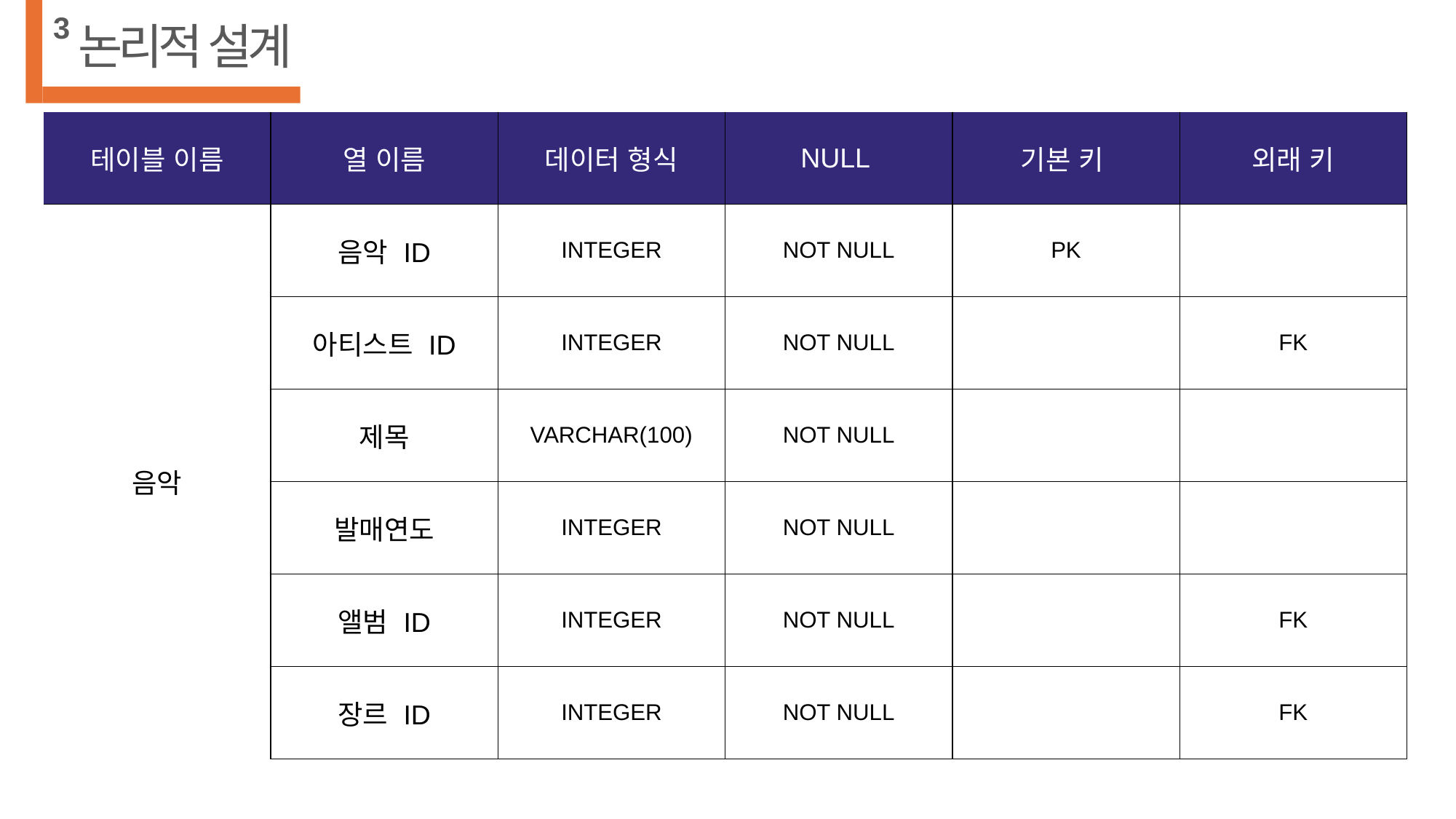

3
논리적 설계
| 테이블 이름 | 열 이름 | 데이터 형식 | NULL | 기본 키 | 외래 키 |
| --- | --- | --- | --- | --- | --- |
| 음악 | 음악 ID | INTEGER | NOT NULL | PK |  |
|  | 아티스트 ID | INTEGER | NOT NULL |  | FK |
|  | 제목 | VARCHAR(100) | NOT NULL |  |  |
|  | 발매연도 | INTEGER | NOT NULL |  |  |
|  | 앨범 ID | INTEGER | NOT NULL |  | FK |
|  | 장르 ID | INTEGER | NOT NULL |  | FK |